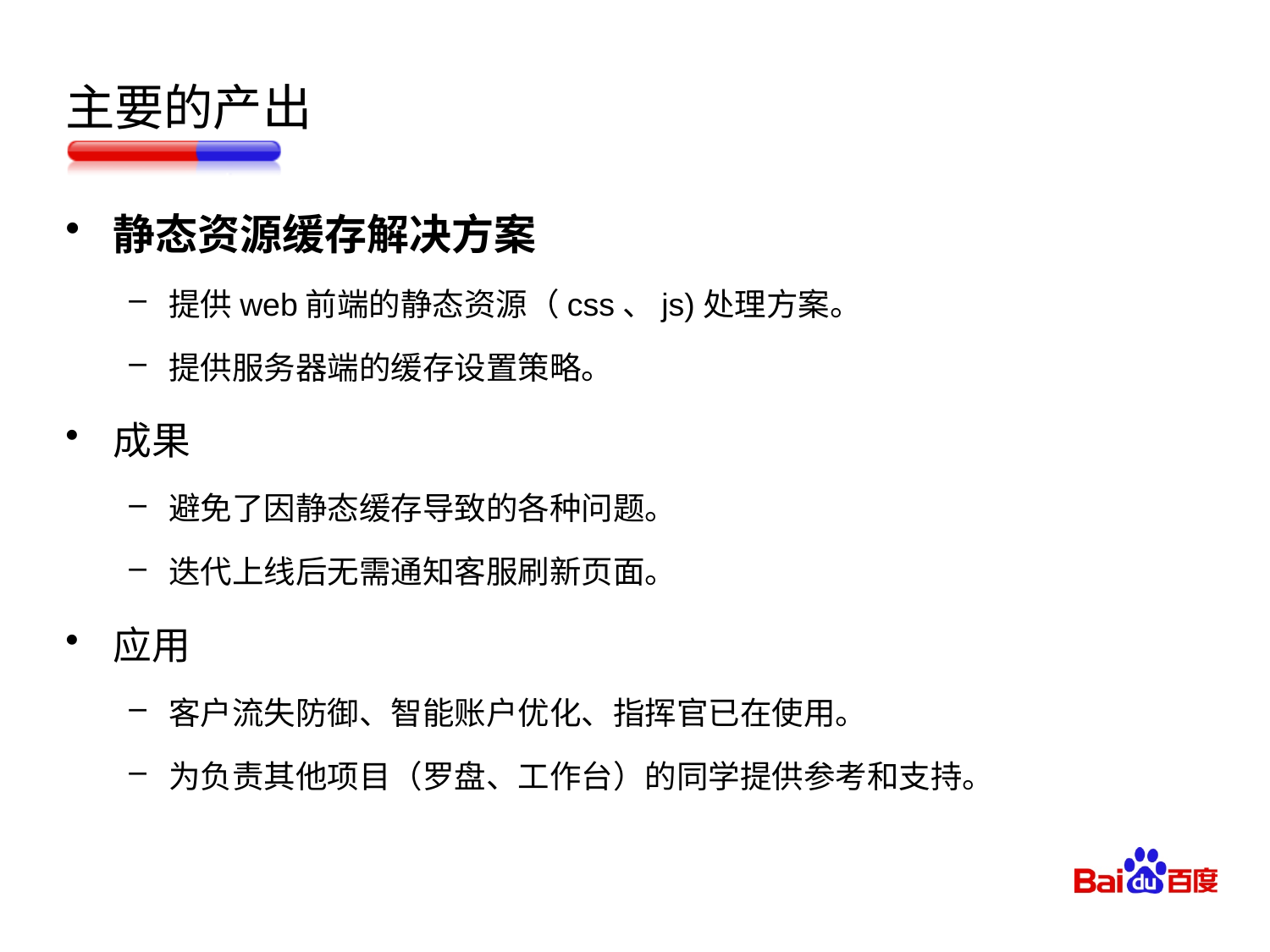

主要的产出
静态资源缓存解决方案
提供web前端的静态资源（css、js)处理方案。
提供服务器端的缓存设置策略。
成果
避免了因静态缓存导致的各种问题。
迭代上线后无需通知客服刷新页面。
应用
客户流失防御、智能账户优化、指挥官已在使用。
为负责其他项目（罗盘、工作台）的同学提供参考和支持。